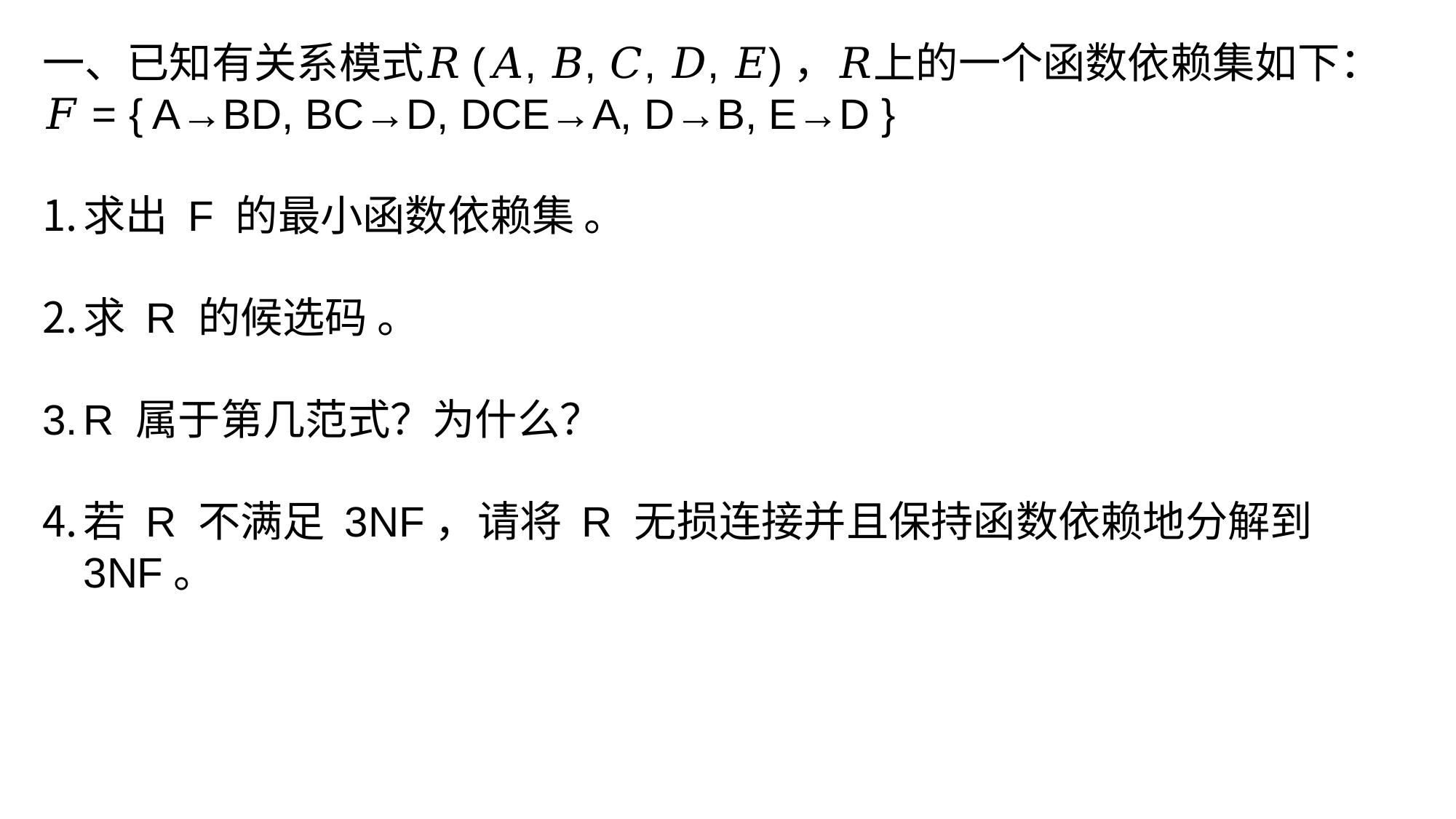

一、已知有关系模式𝑅(𝐴, 𝐵, 𝐶, 𝐷, 𝐸)，𝑅上的一个函数依赖集如下：
𝐹 = { A→BD, BC→D, DCE→A, D→B, E→D }
求出 F 的最小函数依赖集 。
求 R 的候选码 。
R 属于第几范式？为什么？
若 R 不满足 3NF，请将 R 无损连接并且保持函数依赖地分解到 3NF。